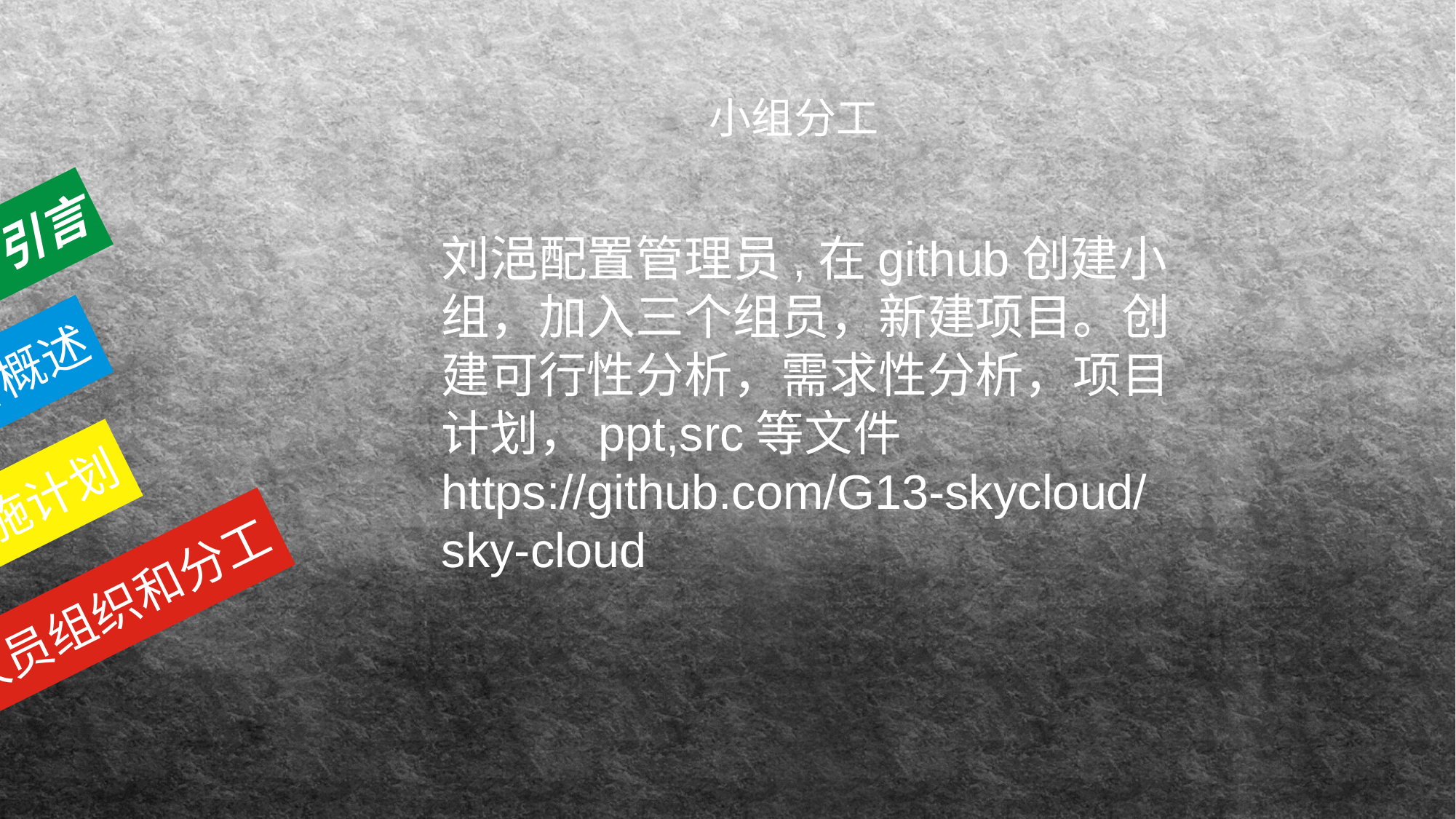

小组分工
刘浥配置管理员,在github创建小组，加入三个组员，新建项目。创建可行性分析，需求性分析，项目计划，ppt,src等文件
https://github.com/G13-skycloud/sky-cloud
引言
项目概述
实施计划
人员组织和分工